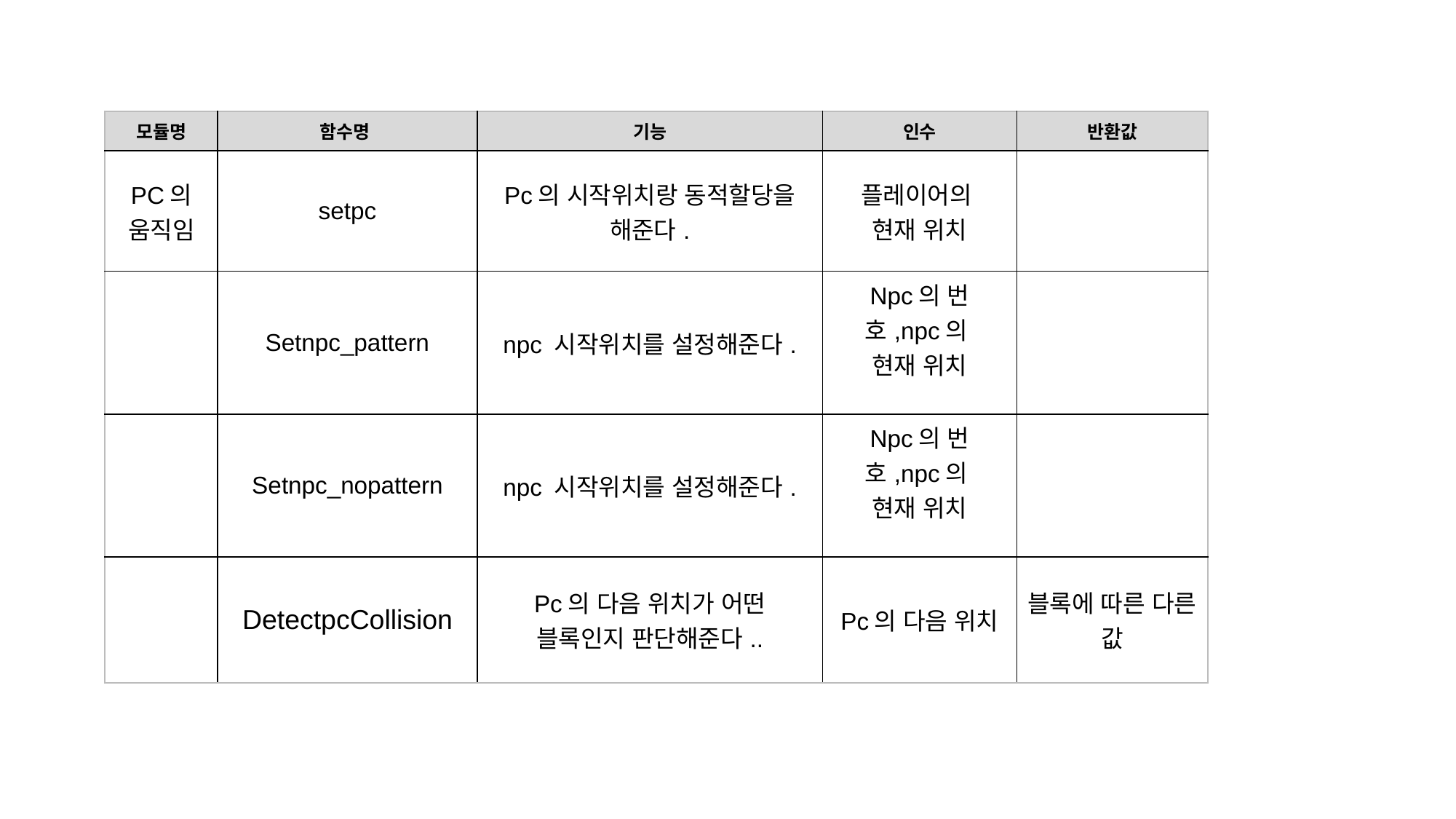

| 모듈명 | 함수명 | 기능 | 인수 | 반환값 |
| --- | --- | --- | --- | --- |
| PC의 움직임 | setpc | Pc의 시작위치랑 동적할당을 해준다. | 플레이어의 현재 위치 |  |
|  | Setnpc\_pattern | npc 시작위치를 설정해준다. | Npc의 번호,npc의 현재 위치 |  |
|  | Setnpc\_nopattern | npc 시작위치를 설정해준다. | Npc의 번호,npc의 현재 위치 |  |
|  | DetectpcCollision | Pc의 다음 위치가 어떤 블록인지 판단해준다.. | Pc의 다음 위치 | 블록에 따른 다른 값 |